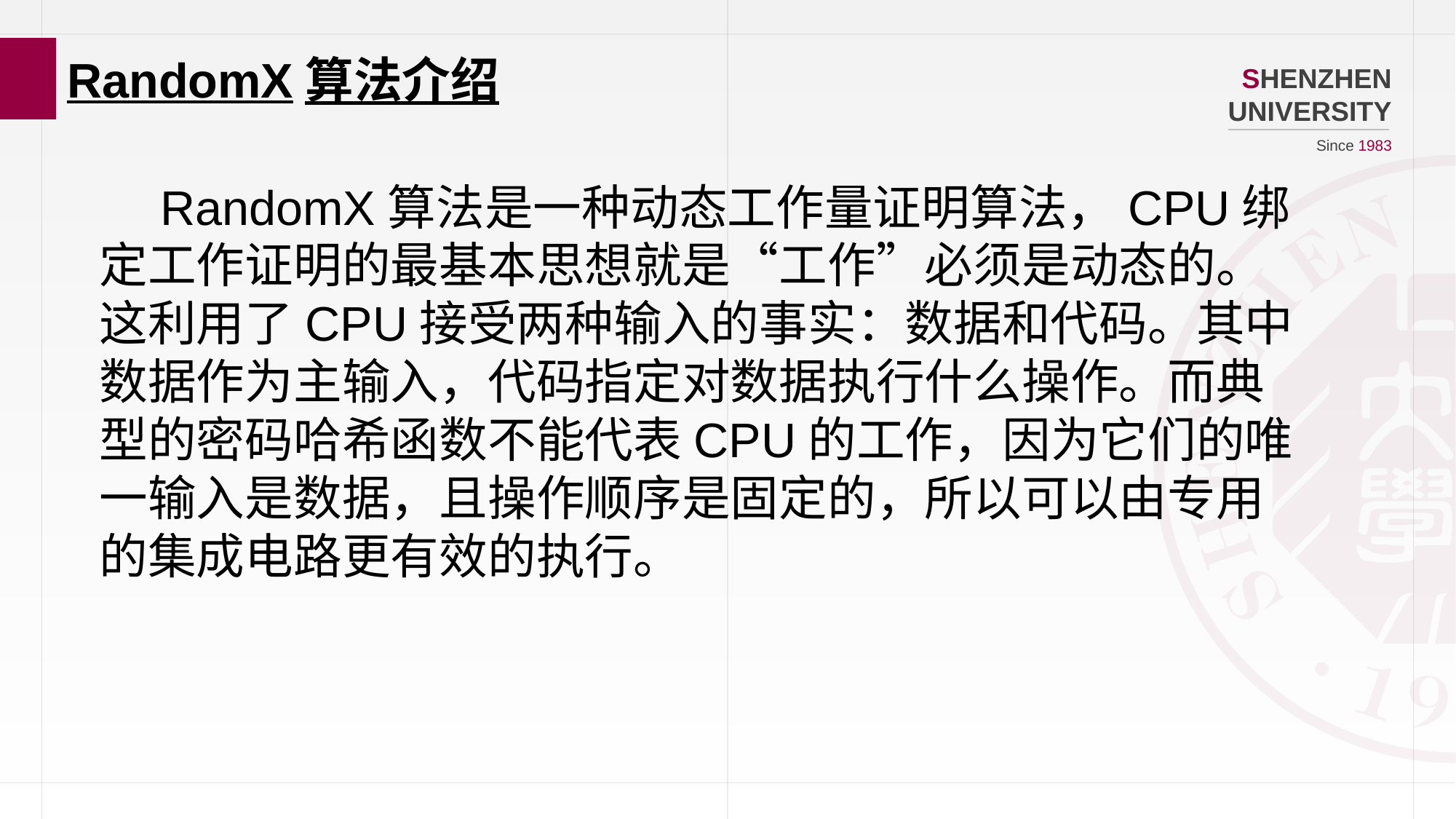

RandomX算法介绍
        RandomX算法是一种动态工作量证明算法，CPU绑定工作证明的最基本思想就是“工作”必须是动态的。这利用了CPU接受两种输入的事实：数据和代码。其中数据作为主输入，代码指定对数据执行什么操作。而典型的密码哈希函数不能代表CPU的工作，因为它们的唯一输入是数据，且操作顺序是固定的，所以可以由专用的集成电路更有效的执行。
5